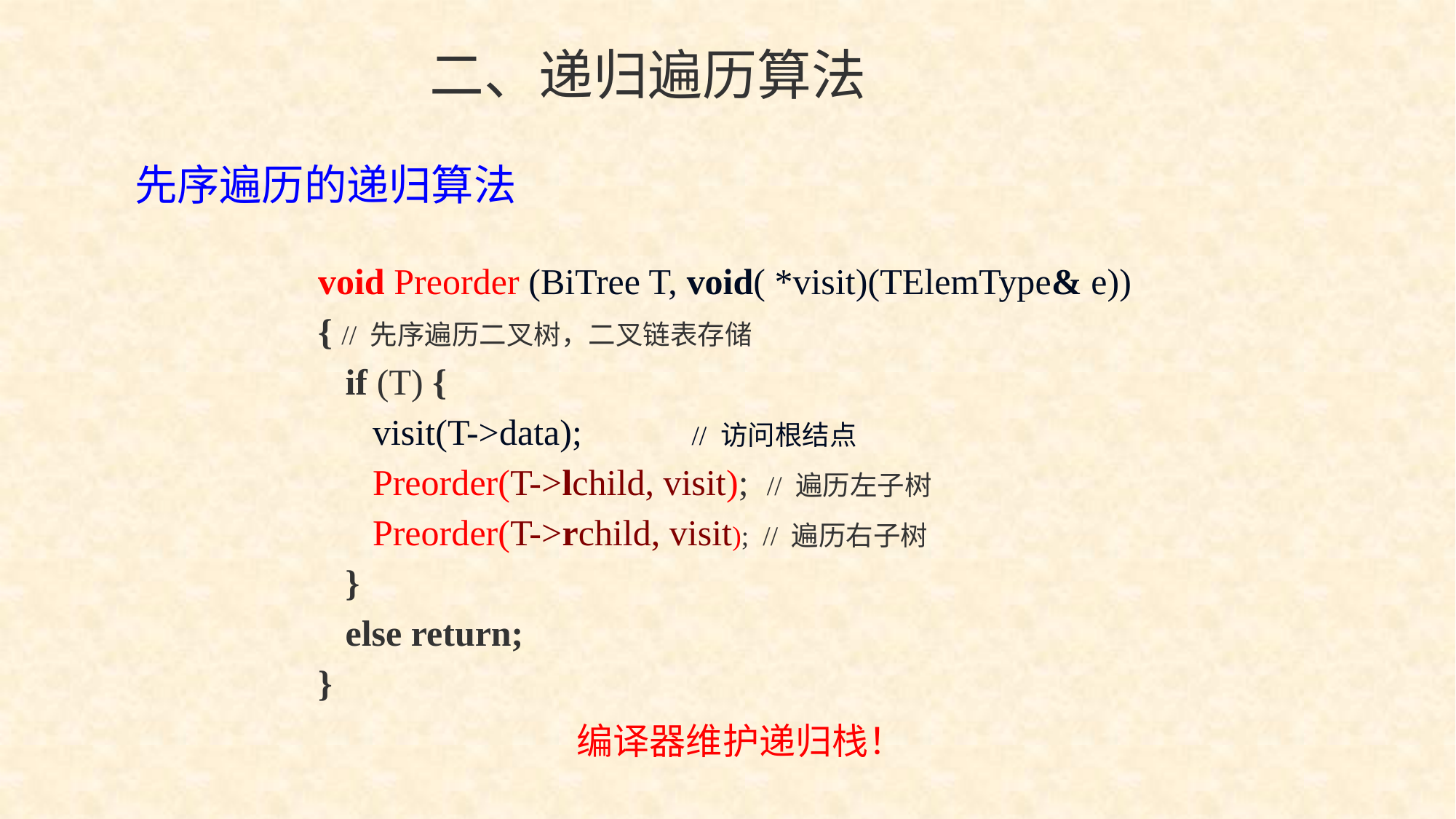

二、递归遍历算法
先序遍历的递归算法
void Preorder (BiTree T, void( *visit)(TElemType& e))
{ // 先序遍历二叉树，二叉链表存储
   if (T) {
      visit(T->data);            // 访问根结点
      Preorder(T->lchild, visit);  // 遍历左子树
      Preorder(T->rchild, visit);  // 遍历右子树
   }
   else return;
}
编译器维护递归栈！